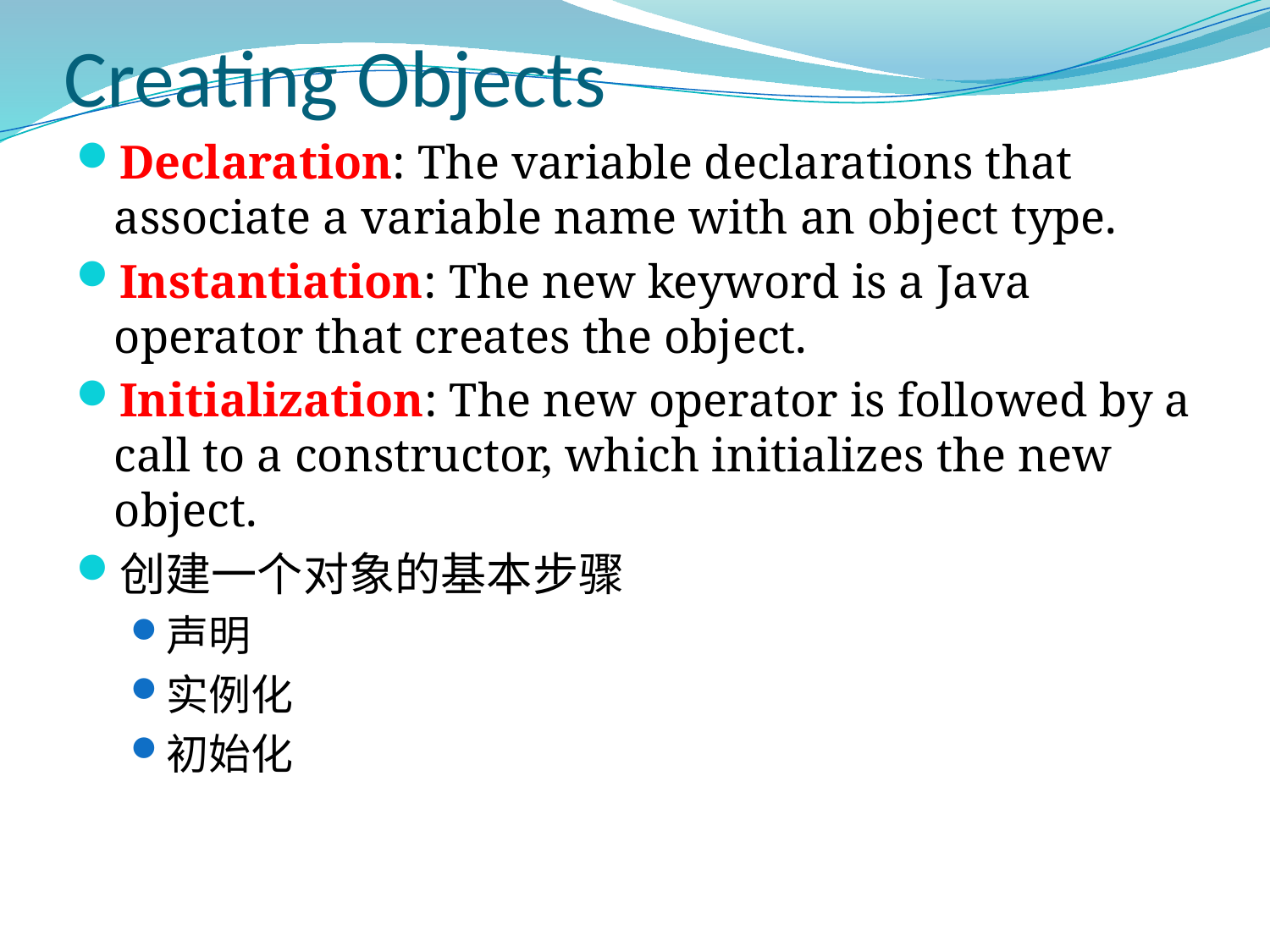

# Creating Objects
Declaration: The variable declarations that associate a variable name with an object type.
Instantiation: The new keyword is a Java operator that creates the object.
Initialization: The new operator is followed by a call to a constructor, which initializes the new object.
创建一个对象的基本步骤
声明
实例化
初始化
6